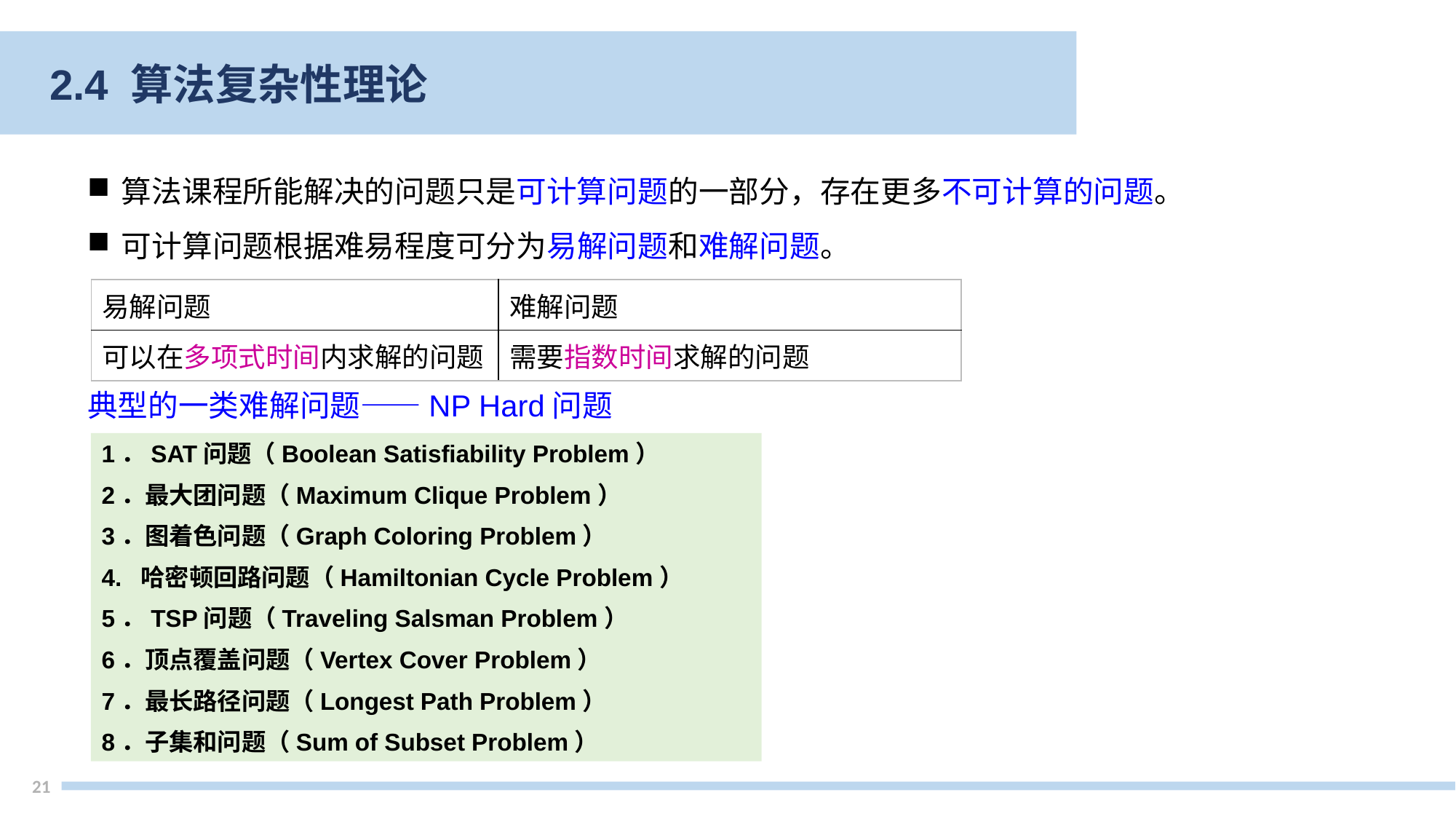

2.4 算法复杂性理论
算法课程所能解决的问题只是可计算问题的一部分，存在更多不可计算的问题。
可计算问题根据难易程度可分为易解问题和难解问题。
| 易解问题 | 难解问题 |
| --- | --- |
| 可以在多项式时间内求解的问题 | 需要指数时间求解的问题 |
典型的一类难解问题——NP Hard问题
1．SAT问题（Boolean Satisfiability Problem）
2．最大团问题（Maximum Clique Problem）
3．图着色问题（Graph Coloring Problem）
4.  哈密顿回路问题（Hamiltonian Cycle Problem）
5．TSP问题（Traveling Salsman Problem）
6．顶点覆盖问题（Vertex Cover Problem）
7．最长路径问题（Longest Path Problem）
8．子集和问题（Sum of Subset Problem）
21